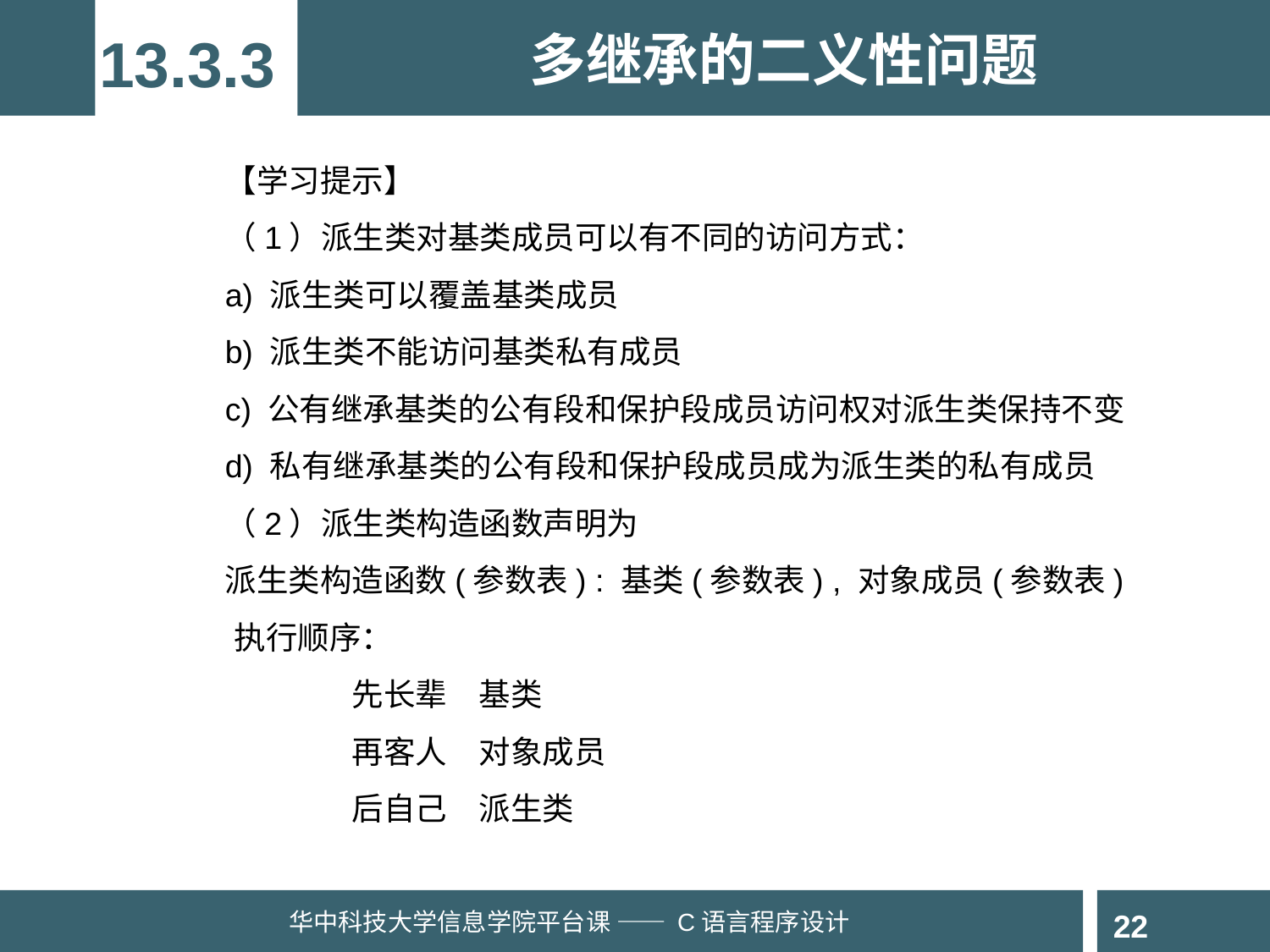

多继承的二义性问题
13.3.3
【学习提示】
（1）派生类对基类成员可以有不同的访问方式：
a) 派生类可以覆盖基类成员
b) 派生类不能访问基类私有成员
c) 公有继承基类的公有段和保护段成员访问权对派生类保持不变
d) 私有继承基类的公有段和保护段成员成为派生类的私有成员
（2）派生类构造函数声明为
派生类构造函数(参数表) : 基类(参数表) , 对象成员(参数表)
执行顺序：
	先长辈	基类
	再客人	对象成员
	后自己	派生类